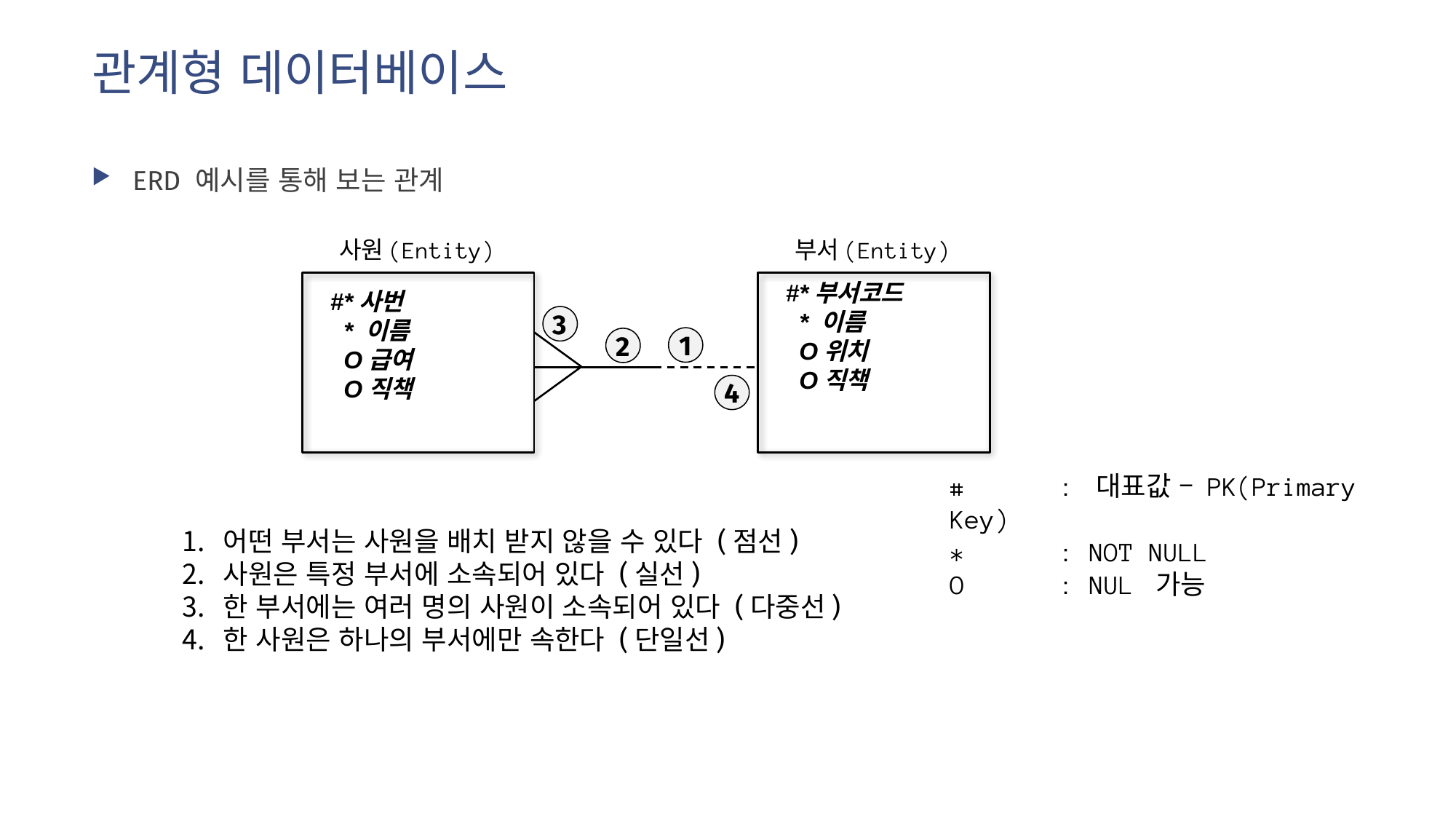

# 관계형 데이터베이스
ERD 예시를 통해 보는 관계
사원(Entity)

부서(Entity)

#*부서코드
  * 이름
  O위치
  O직책
#*사번
  * 이름
  O급여
  O직책
3
1
2
4
#	: 대표값 – PK(Primary Key)
*	: NOT NULL
O	: NUL 가능
어떤 부서는 사원을 배치 받지 않을 수 있다 (점선)
사원은 특정 부서에 소속되어 있다 (실선)
한 부서에는 여러 명의 사원이 소속되어 있다 (다중선)
한 사원은 하나의 부서에만 속한다 (단일선)